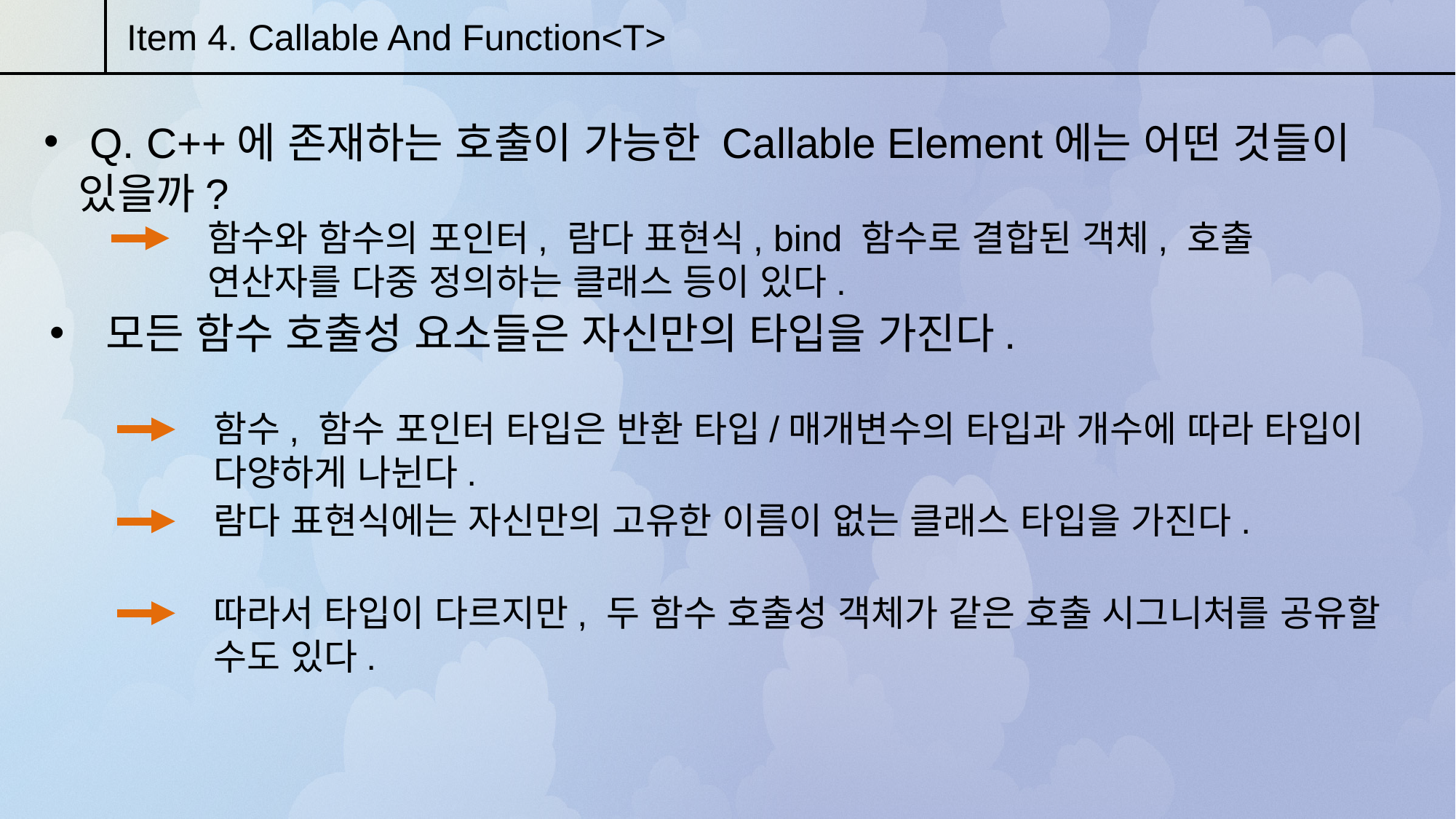

Item 4. Callable And Function<T>
 Q. C++에 존재하는 호출이 가능한 Callable Element에는 어떤 것들이 있을까?
함수와 함수의 포인터, 람다 표현식, bind 함수로 결합된 객체, 호출 연산자를 다중 정의하는 클래스 등이 있다.
 모든 함수 호출성 요소들은 자신만의 타입을 가진다.
함수, 함수 포인터 타입은 반환 타입/매개변수의 타입과 개수에 따라 타입이 다양하게 나뉜다.
람다 표현식에는 자신만의 고유한 이름이 없는 클래스 타입을 가진다.
따라서 타입이 다르지만, 두 함수 호출성 객체가 같은 호출 시그니처를 공유할 수도 있다.